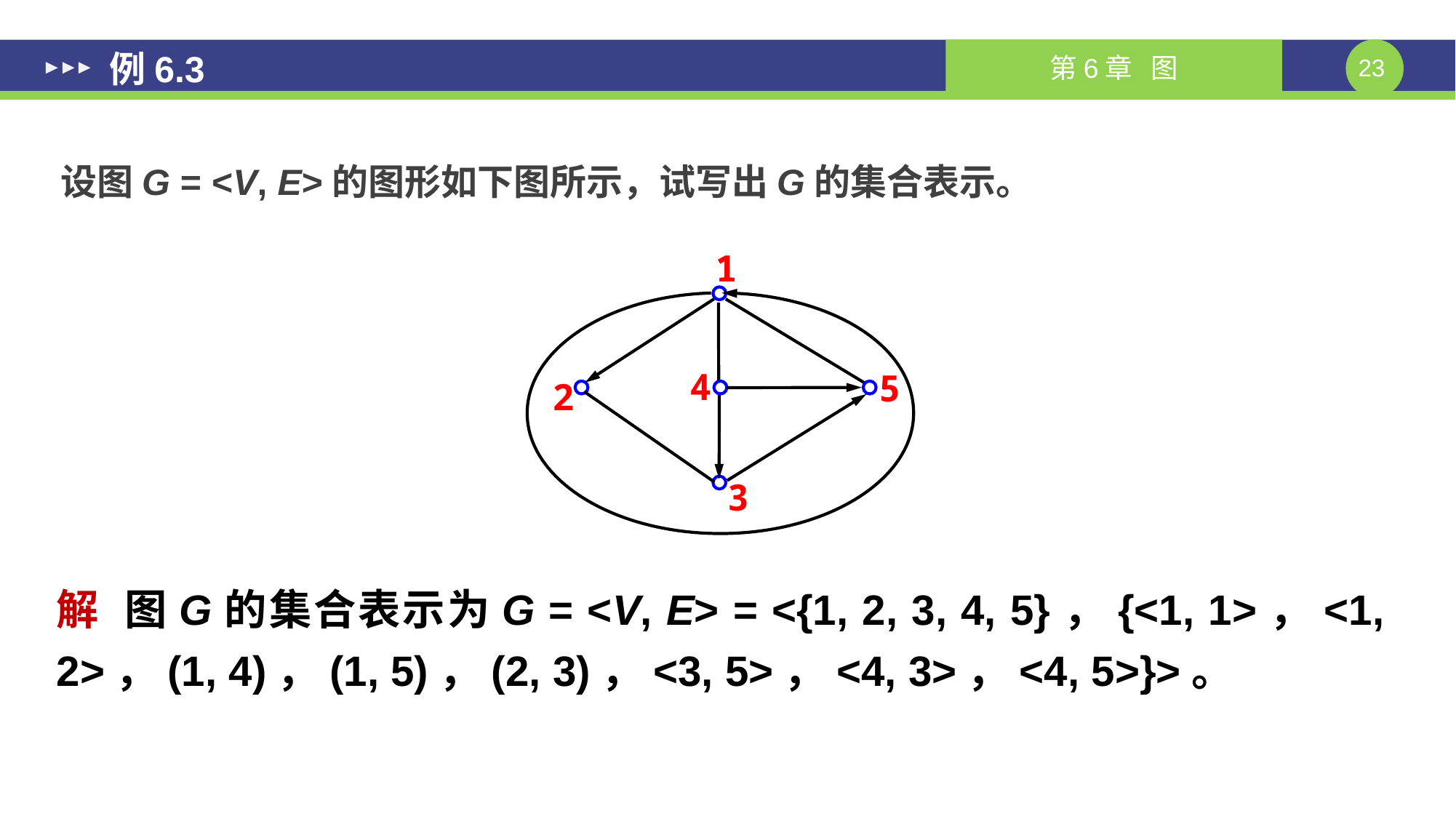

例6.3
设图G = <V, E>的图形如下图所示，试写出G的集合表示。
1

4
5
2

3

解  图G的集合表示为G = <V, E> = <{1, 2, 3, 4, 5}，{<1, 1>，<1, 2>，(1, 4)，(1, 5)，(2, 3)，<3, 5>，<4, 3>，<4, 5>}>。